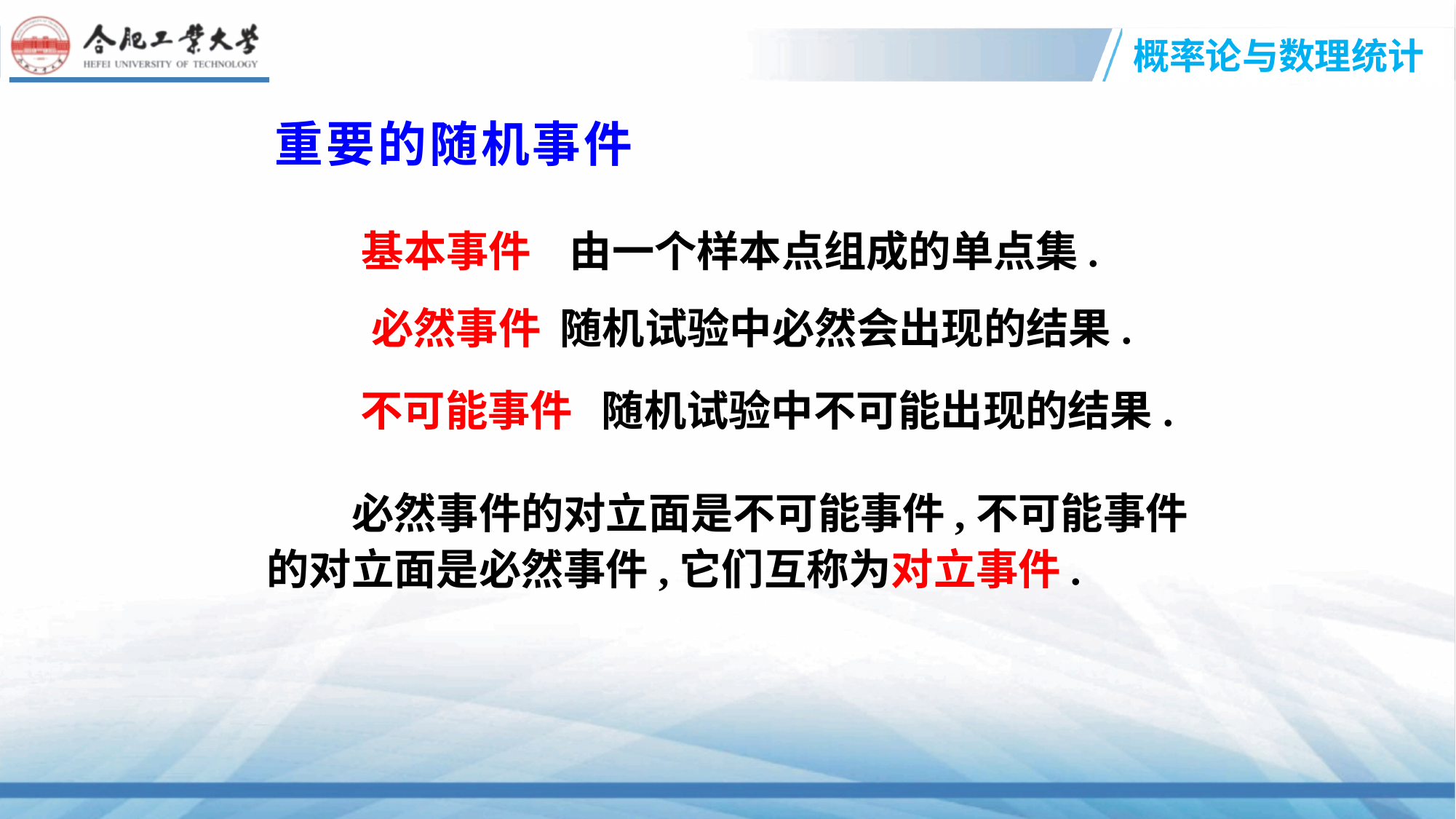

# 重要的随机事件
基本事件    由一个样本点组成的单点集.
必然事件  随机试验中必然会出现的结果.
不可能事件   随机试验中不可能出现的结果.
　　必然事件的对立面是不可能事件,不可能事件
的对立面是必然事件,它们互称为对立事件.